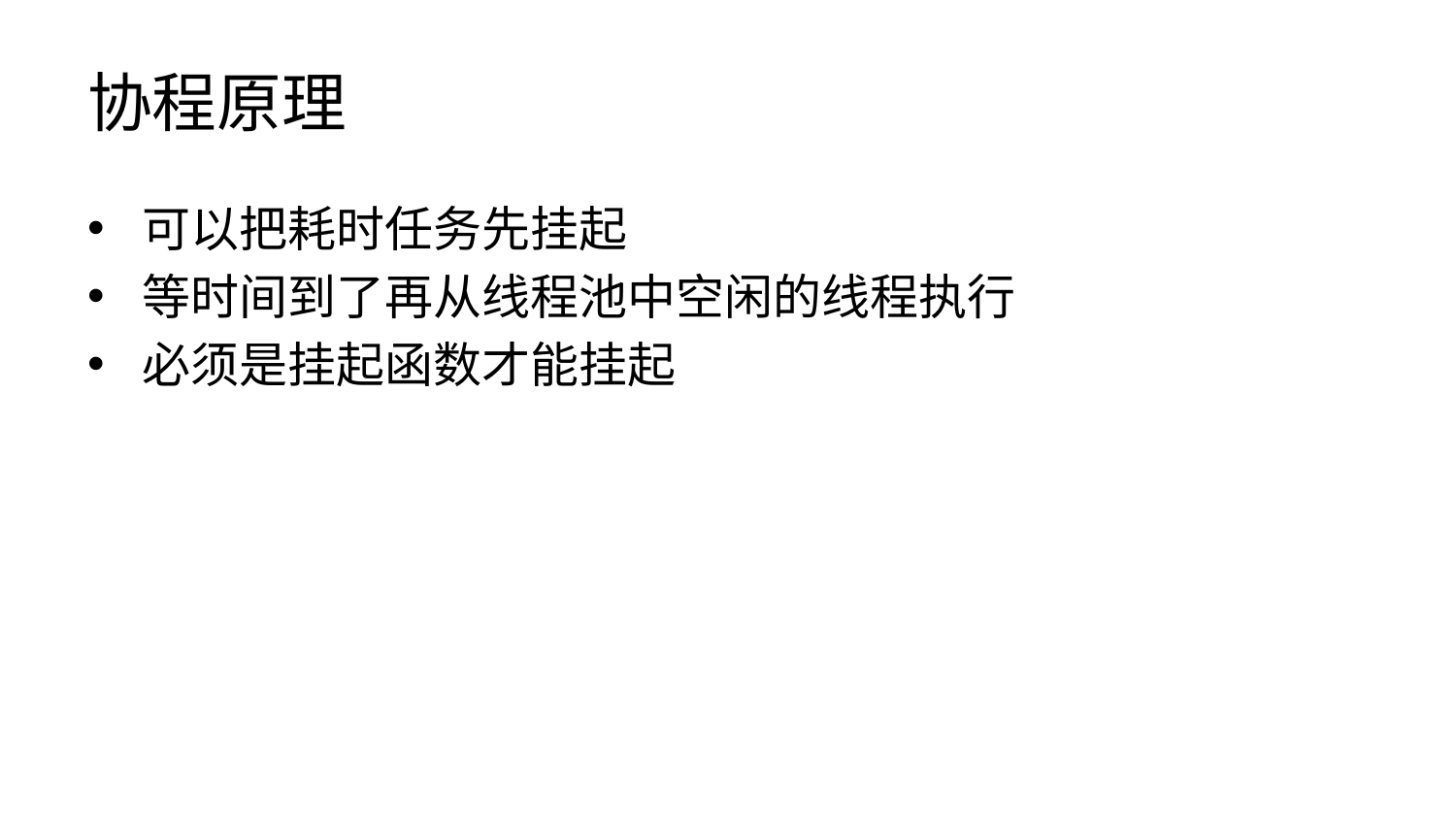

# 协程原理
可以把耗时任务先挂起
等时间到了再从线程池中空闲的线程执行
必须是挂起函数才能挂起